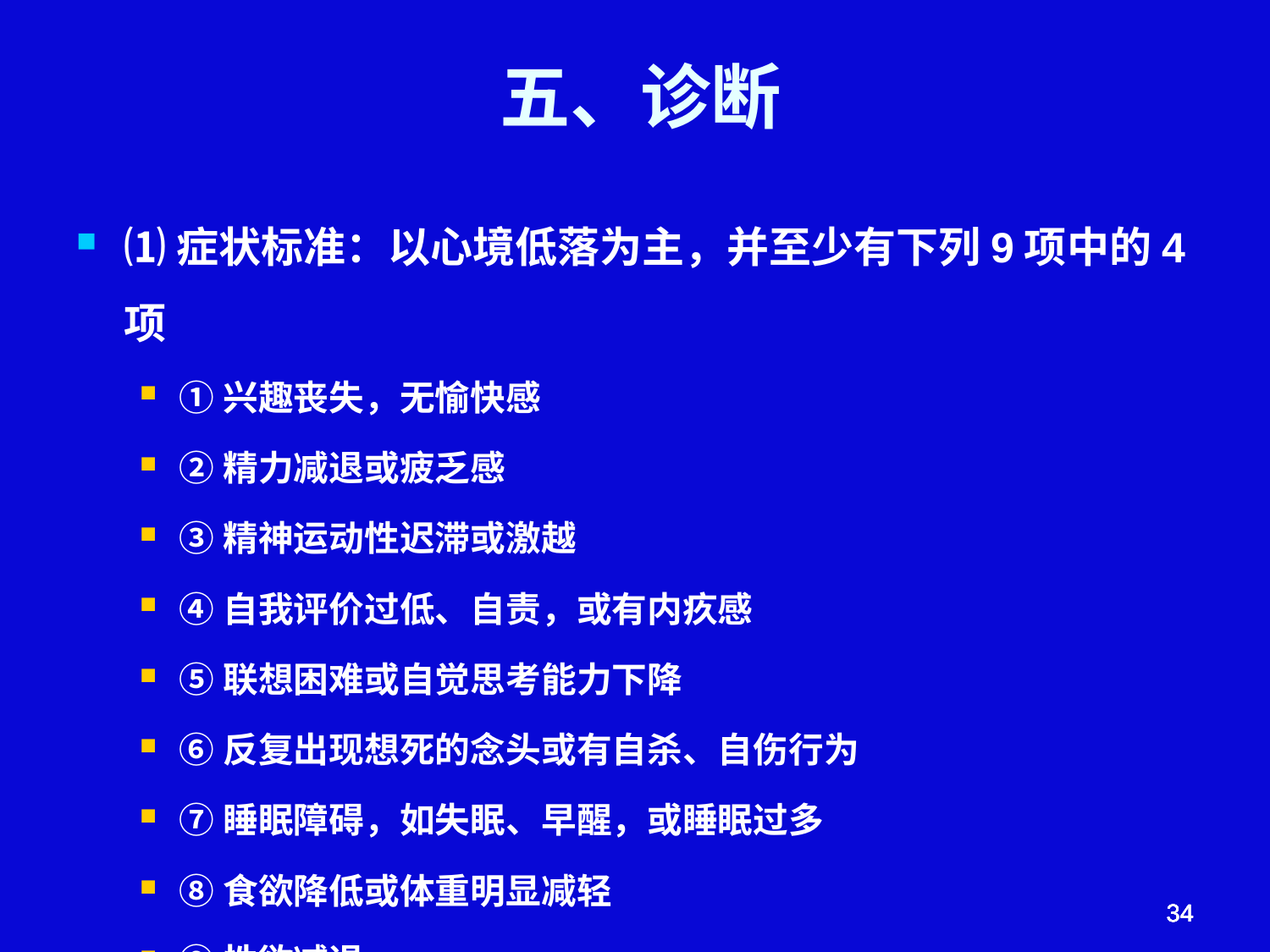

# 五、诊断
⑴症状标准：以心境低落为主，并至少有下列9项中的4项
①兴趣丧失，无愉快感
②精力减退或疲乏感
③精神运动性迟滞或激越
④自我评价过低、自责，或有内疚感
⑤联想困难或自觉思考能力下降
⑥反复出现想死的念头或有自杀、自伤行为
⑦睡眠障碍，如失眠、早醒，或睡眠过多
⑧食欲降低或体重明显减轻
⑨性欲减退
34
34
34
34
34
34